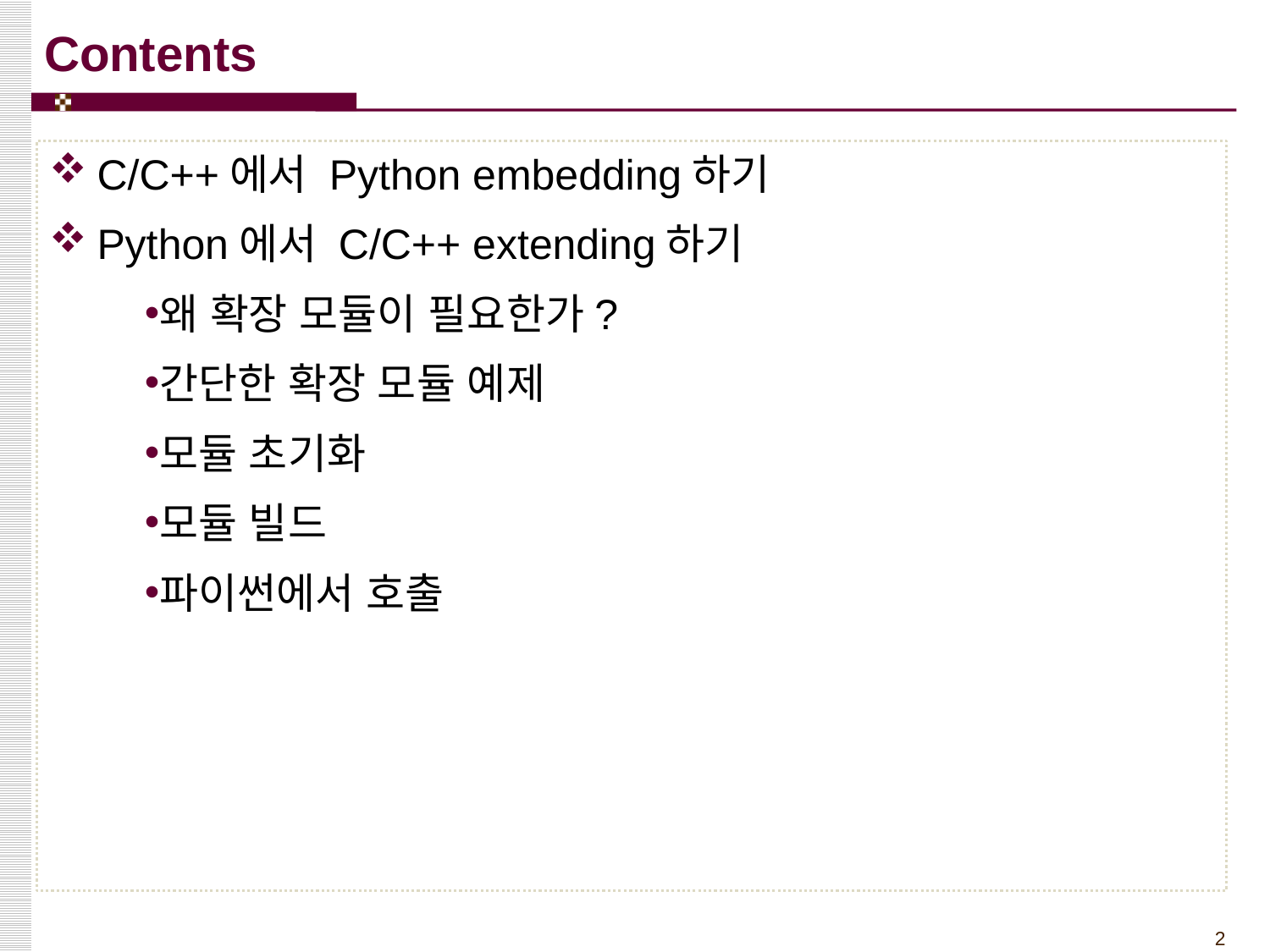

C/C++에서 Python embedding하기
Python에서 C/C++ extending하기
왜 확장 모듈이 필요한가?
간단한 확장 모듈 예제
모듈 초기화
모듈 빌드
파이썬에서 호출